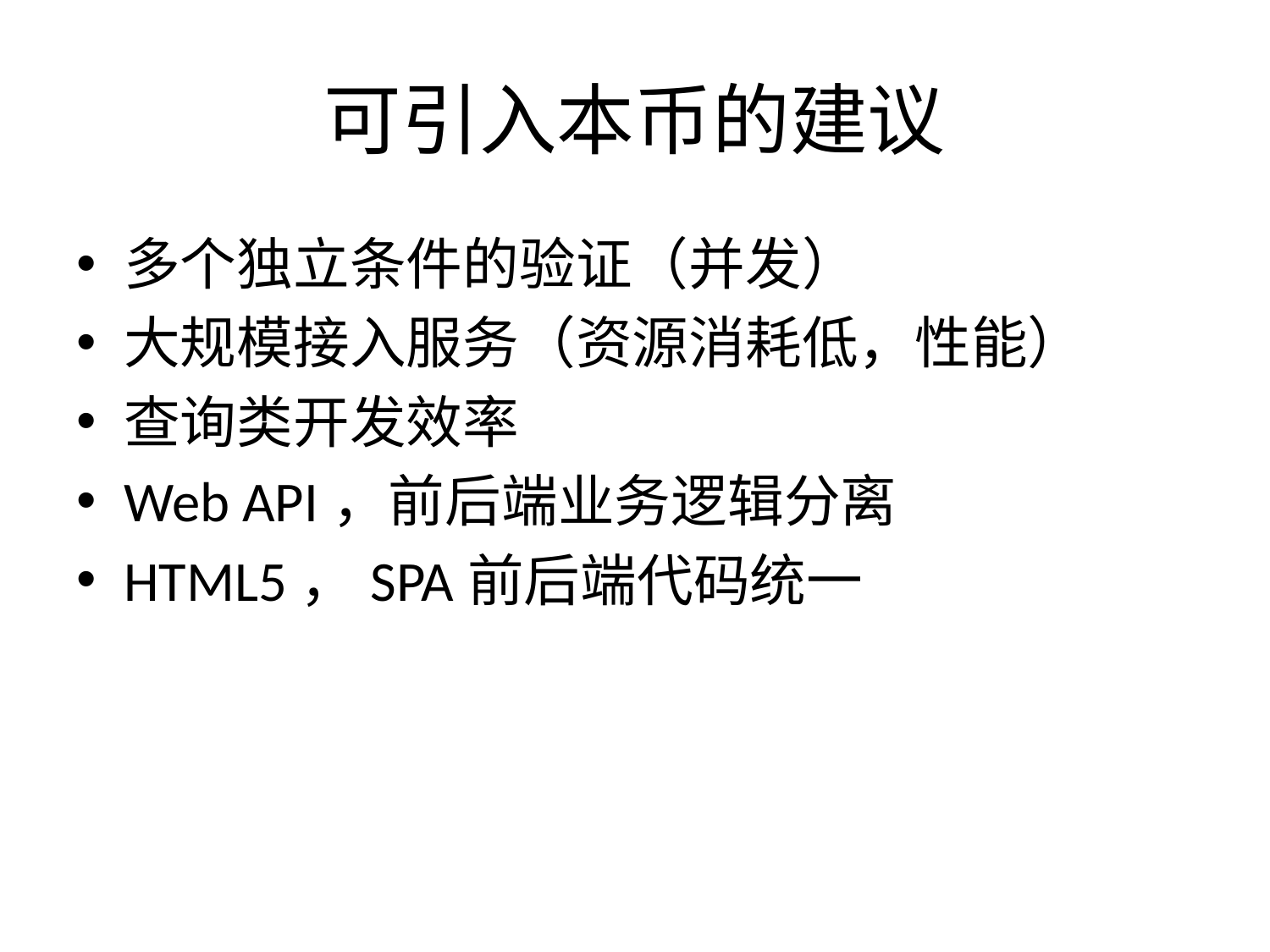

# 可引入本币的建议
多个独立条件的验证（并发）
大规模接入服务（资源消耗低，性能）
查询类开发效率
Web API，前后端业务逻辑分离
HTML5，SPA前后端代码统一